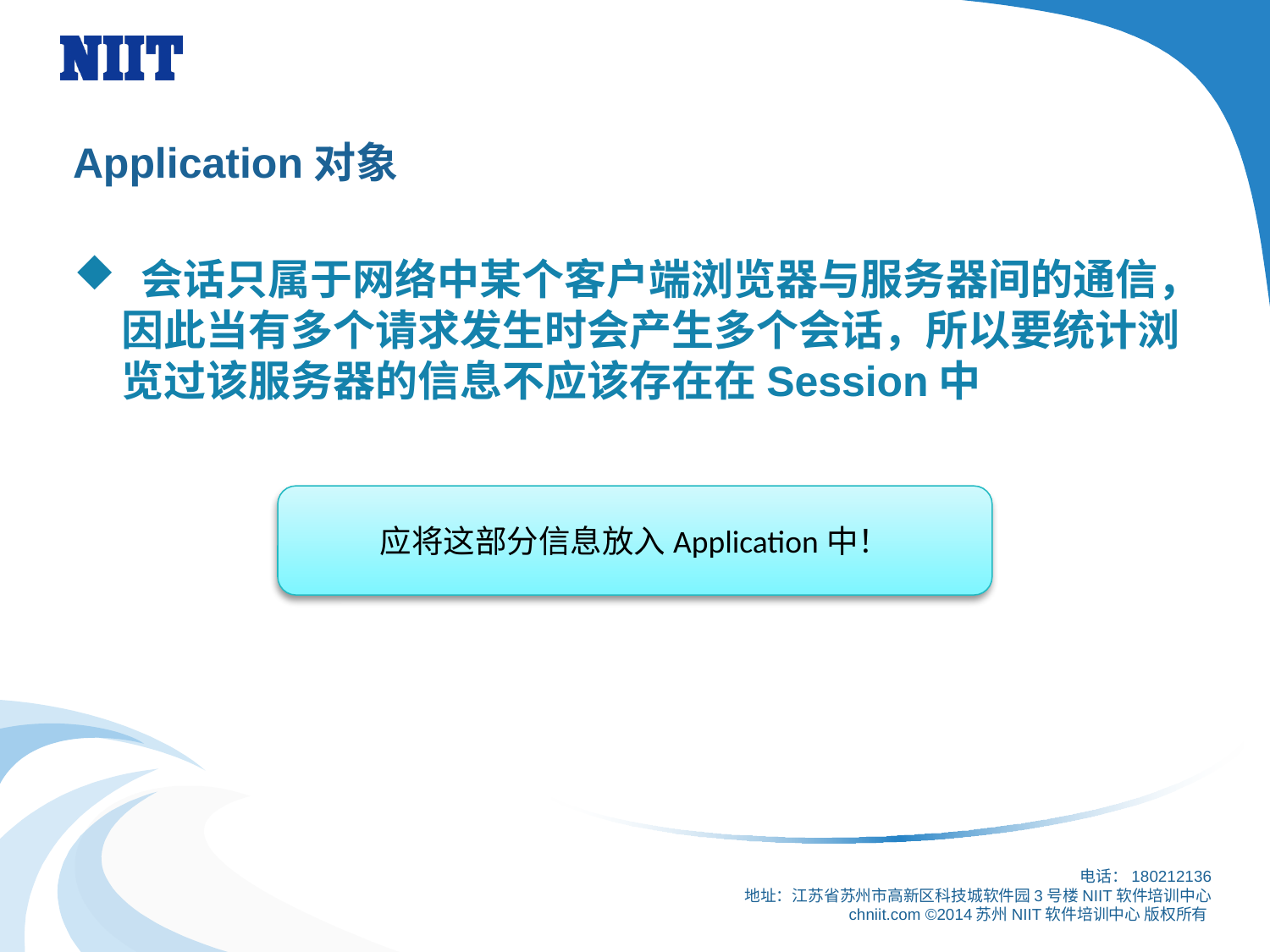

# Application对象
 会话只属于网络中某个客户端浏览器与服务器间的通信，因此当有多个请求发生时会产生多个会话，所以要统计浏览过该服务器的信息不应该存在在Session中
应将这部分信息放入Application中！